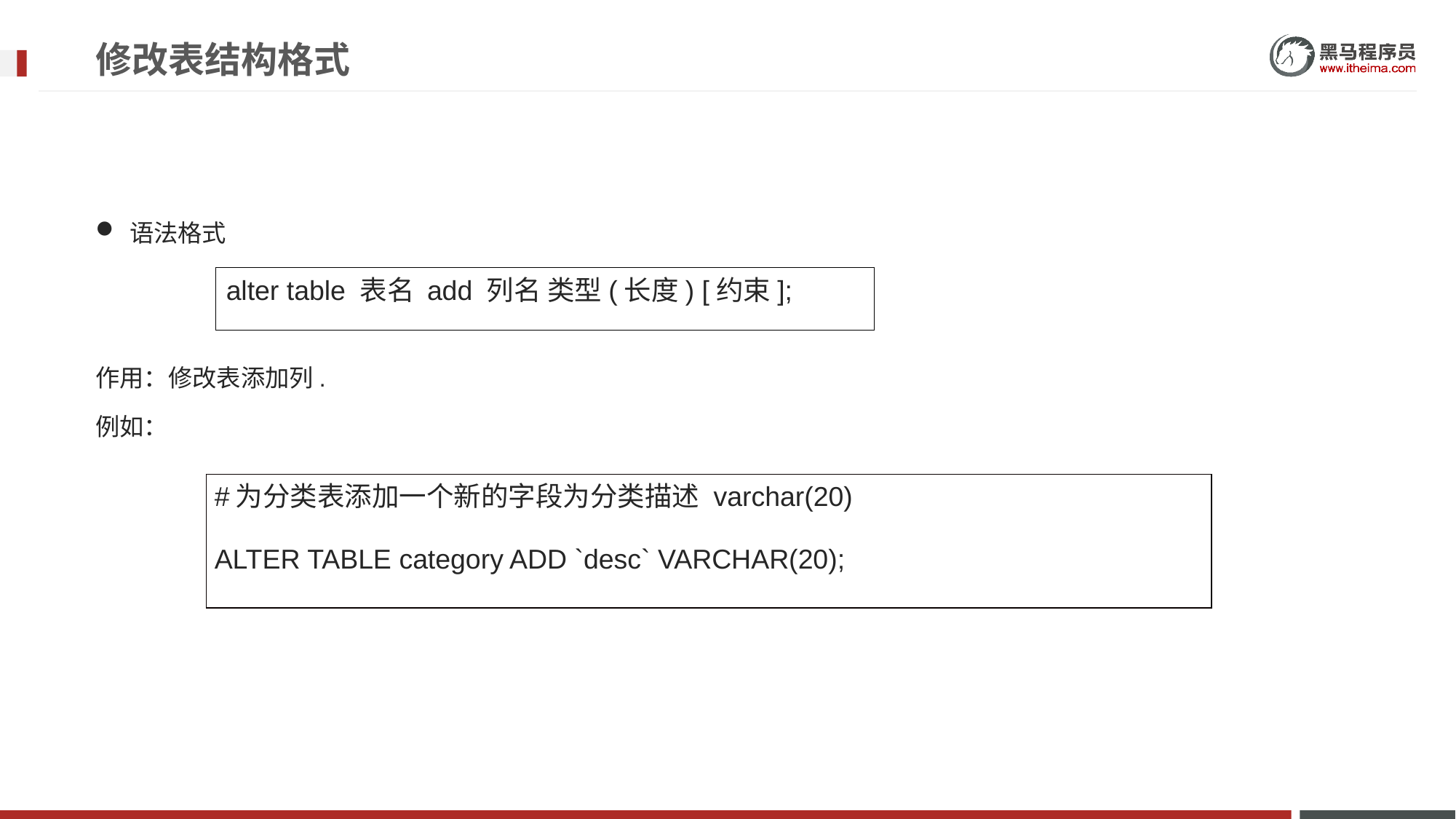

# 修改表结构格式
语法格式

作用：修改表添加列.
例如：
alter table 表名 add 列名 类型(长度) [约束];
| #为分类表添加一个新的字段为分类描述 varchar(20) ALTER TABLE category ADD `desc` VARCHAR(20); |
| --- |